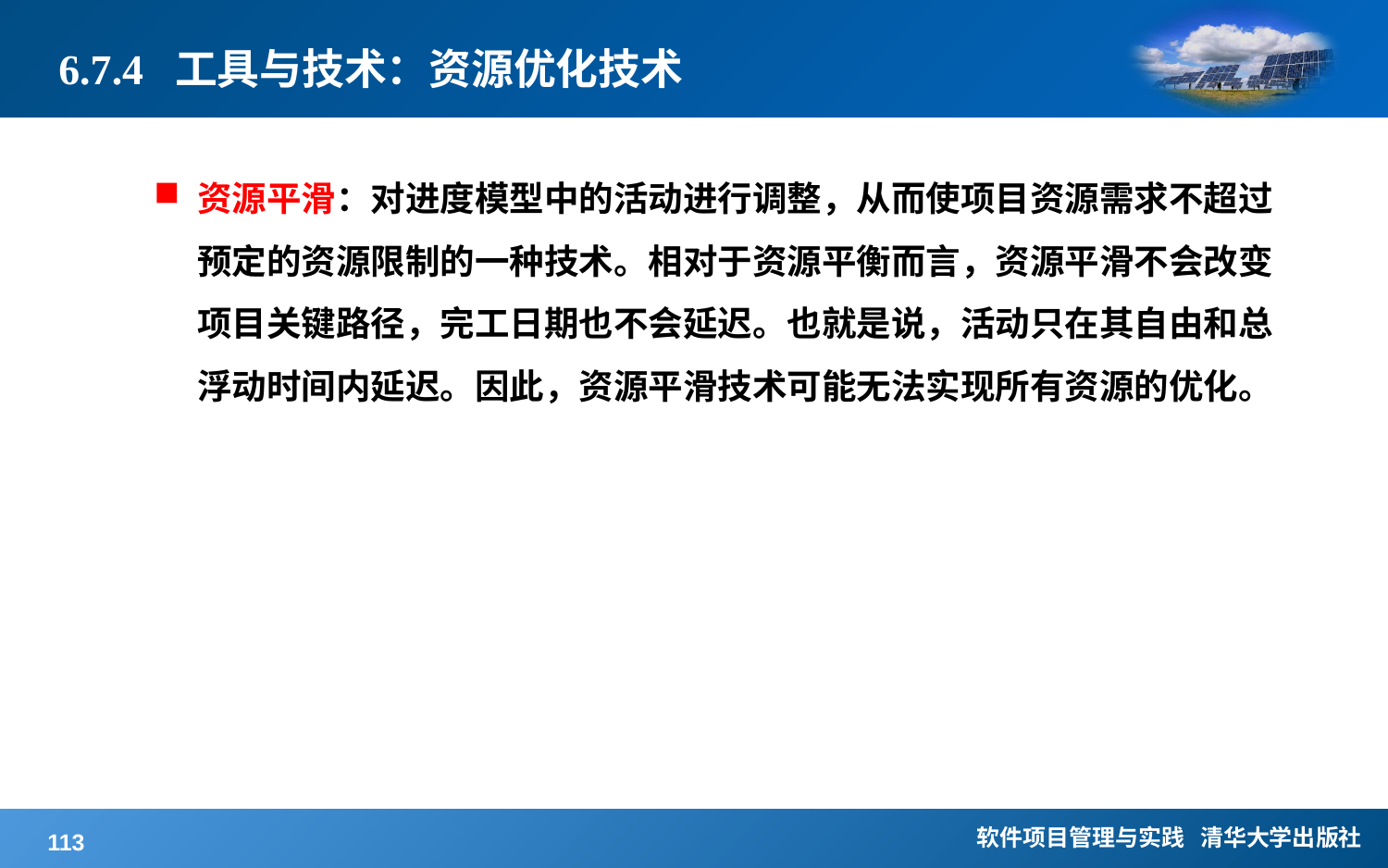

# 6.7.4  工具与技术：资源优化技术
资源平滑：对进度模型中的活动进行调整，从而使项目资源需求不超过预定的资源限制的一种技术。相对于资源平衡而言，资源平滑不会改变项目关键路径，完工日期也不会延迟。也就是说，活动只在其自由和总浮动时间内延迟。因此，资源平滑技术可能无法实现所有资源的优化。